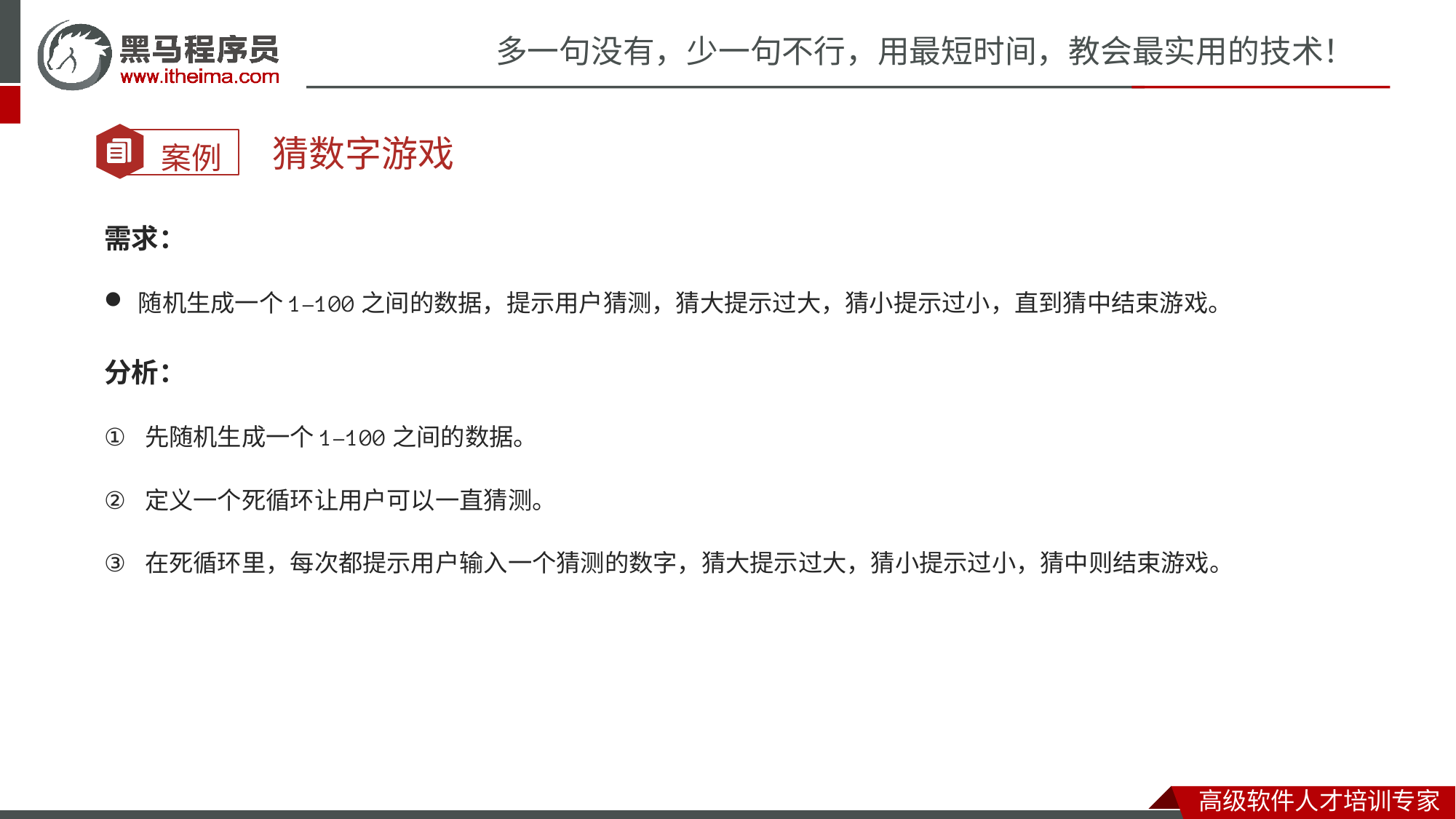

猜数字游戏
需求：
随机生成一个1-100之间的数据，提示用户猜测，猜大提示过大，猜小提示过小，直到猜中结束游戏。
分析：
先随机生成一个1-100之间的数据。
定义一个死循环让用户可以一直猜测。
在死循环里，每次都提示用户输入一个猜测的数字，猜大提示过大，猜小提示过小，猜中则结束游戏。